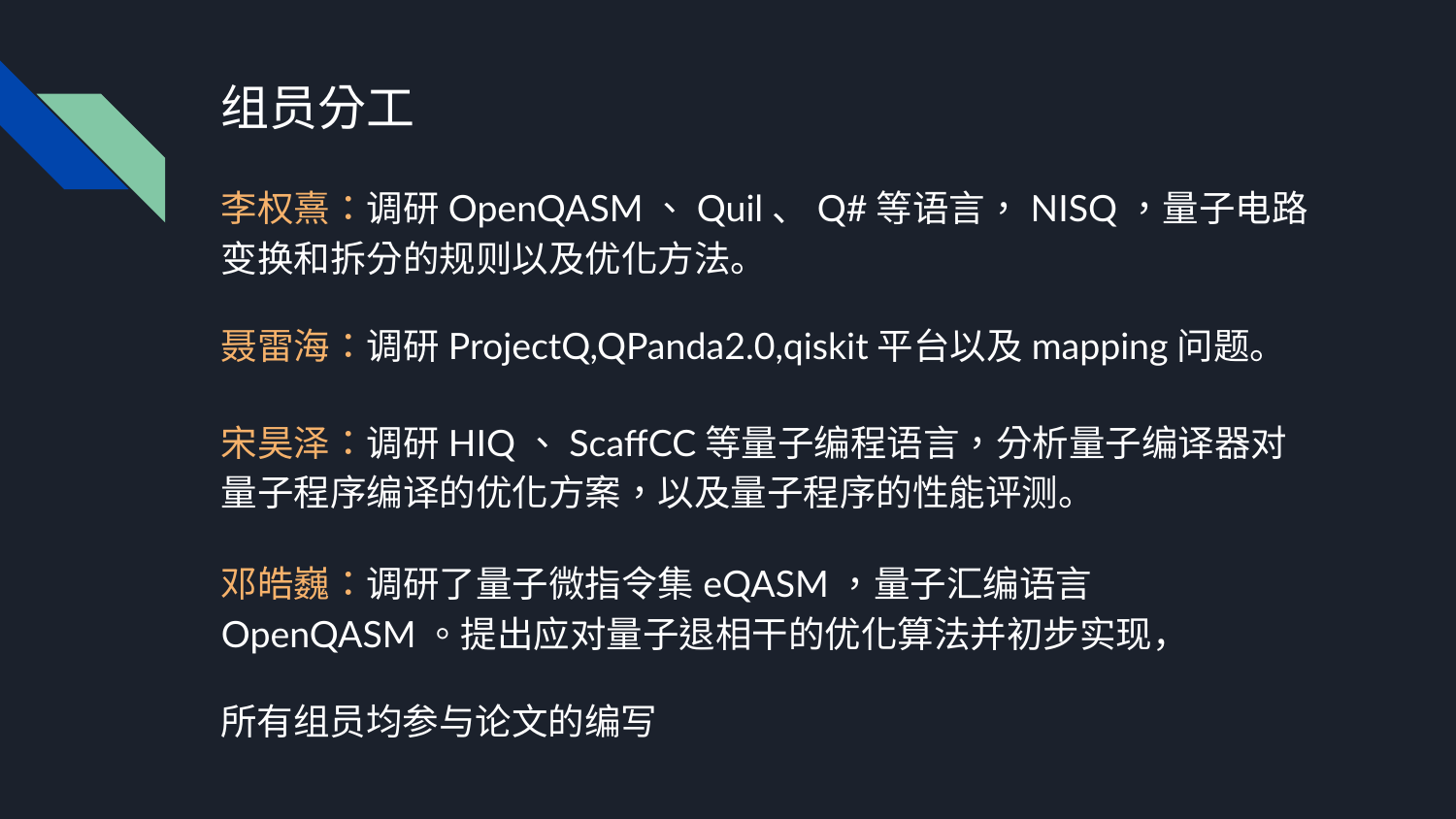

# 组员分工
李权熹：调研OpenQASM、Quil、Q#等语言，NISQ，量子电路变换和拆分的规则以及优化方法。
聂雷海：调研ProjectQ,QPanda2.0,qiskit平台以及mapping问题。
宋昊泽：调研HIQ、ScaffCC等量子编程语言，分析量子编译器对量子程序编译的优化方案，以及量子程序的性能评测。
邓皓巍：调研了量子微指令集eQASM，量子汇编语言OpenQASM。提出应对量子退相干的优化算法并初步实现，
所有组员均参与论文的编写